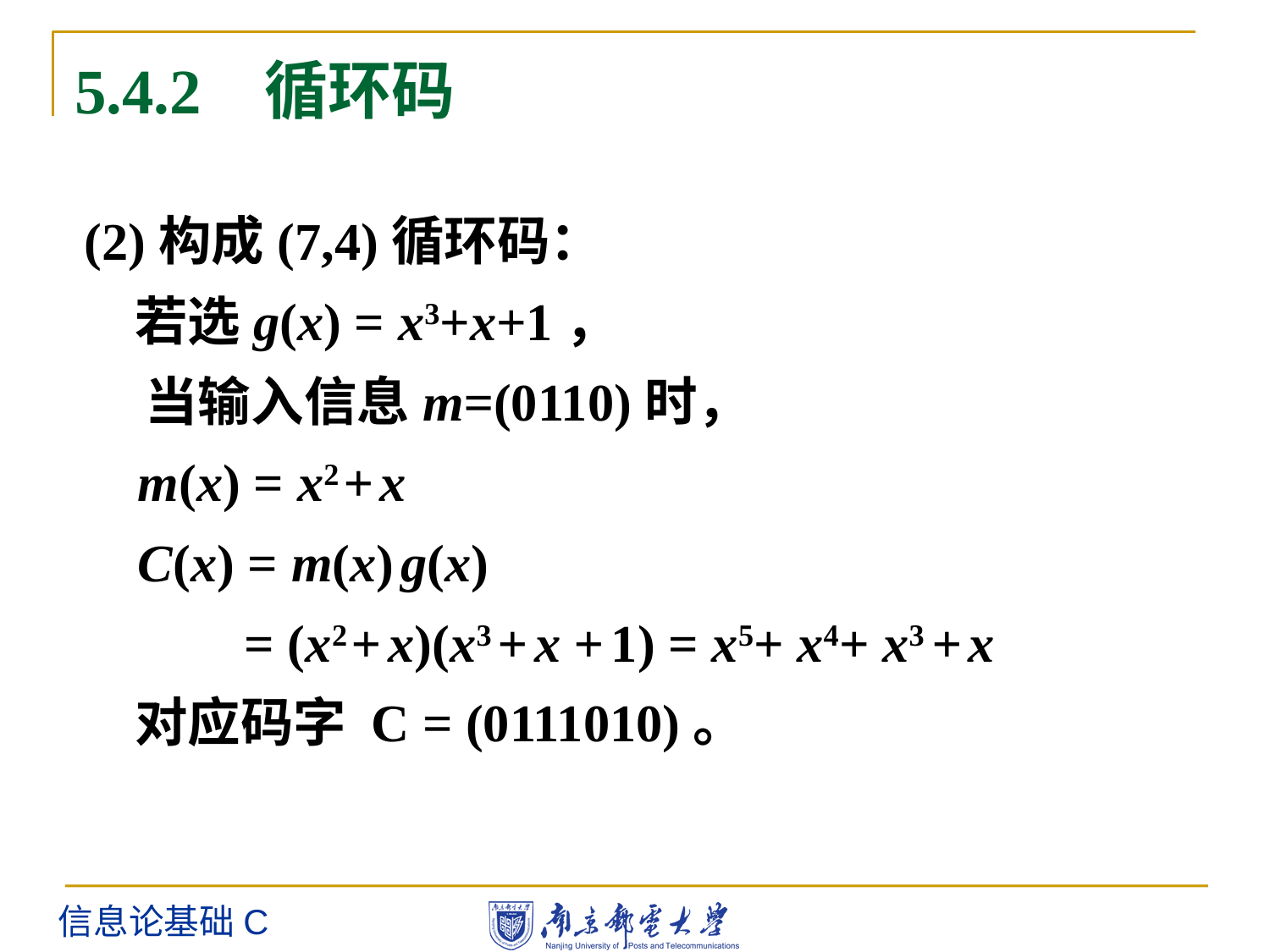

5.4.2   循环码
(2)构成(7,4)循环码：
	若选g(x) = x3+x+1，
    当输入信息m=(0110)时，
    m(x) = x2 + x
    C(x) = m(x) g(x)
            = (x2 + x)(x3 + x + 1) = x5+ x4+ x3 + x
	对应码字 C = (0111010)。
66